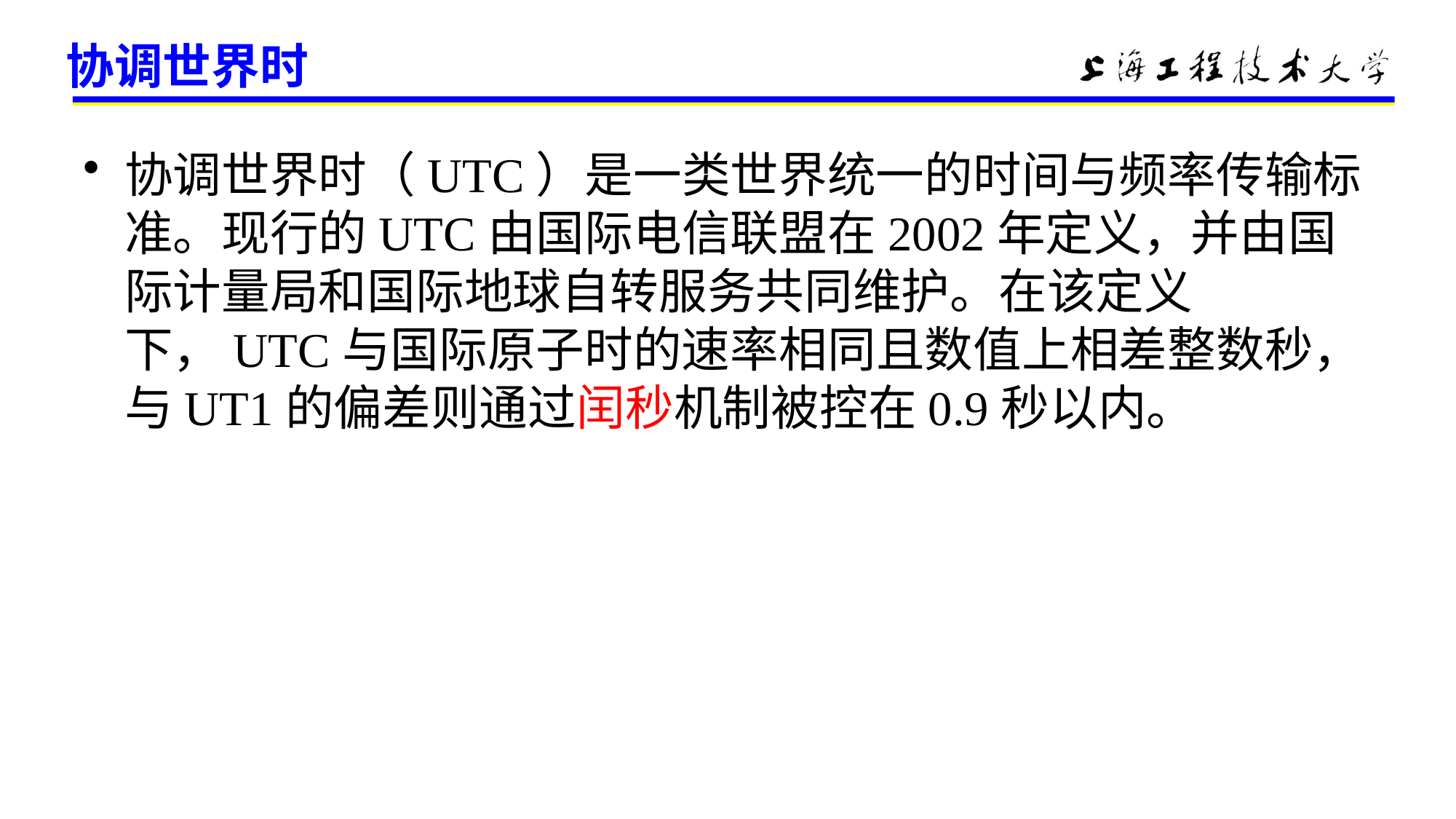

# 协调世界时
协调世界时（UTC）是一类世界统一的时间与频率传输标准。现行的UTC由国际电信联盟在2002年定义，并由国际计量局和国际地球自转服务共同维护。在该定义下，UTC与国际原子时的速率相同且数值上相差整数秒，与UT1的偏差则通过闰秒机制被控在0.9秒以内。